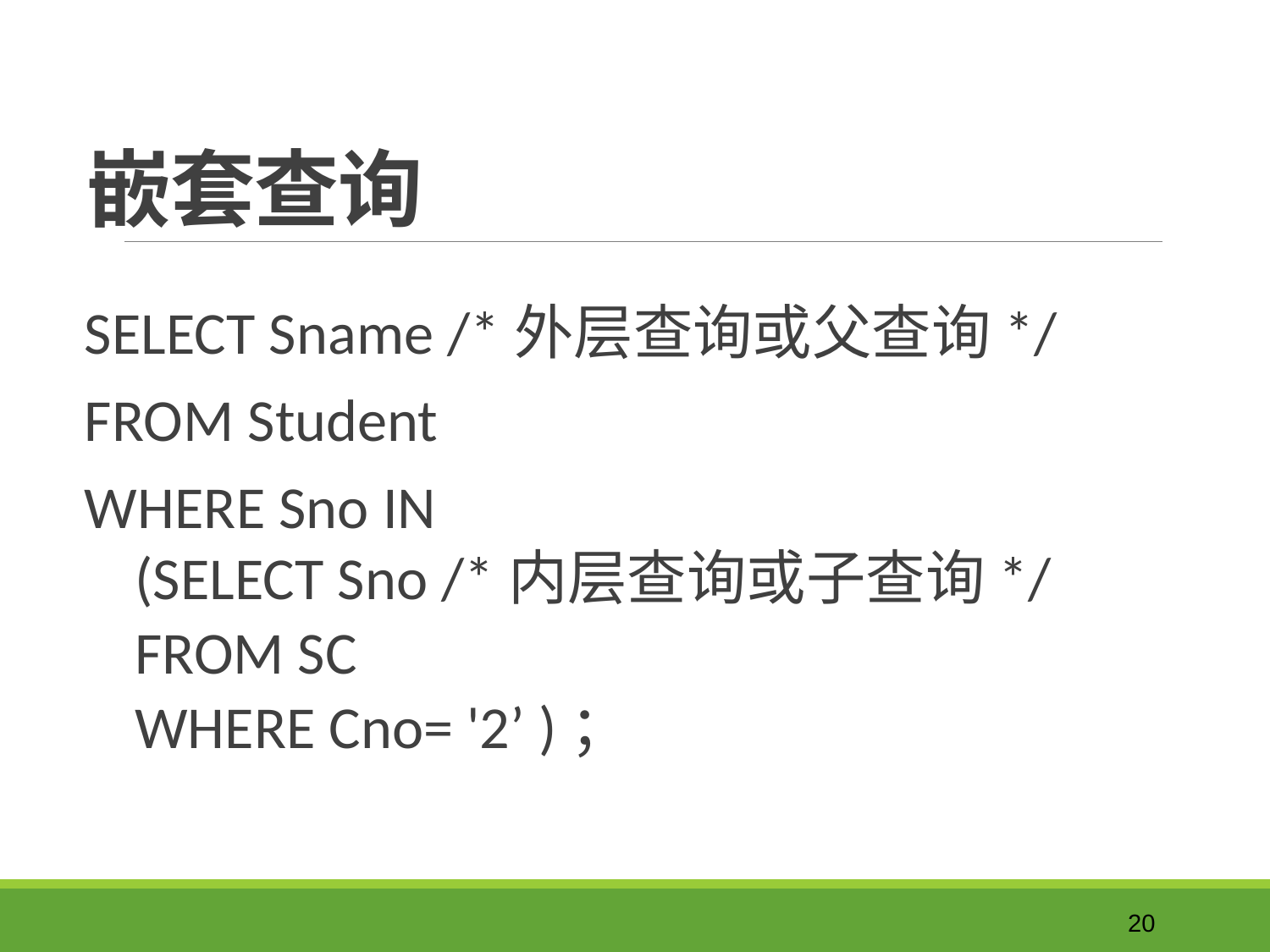

# 嵌套查询
SELECT Sname /*外层查询或父查询*/
FROM Student
WHERE Sno IN
(SELECT Sno /*内层查询或子查询*/
FROM SC
WHERE Cno= '2’ )；
20